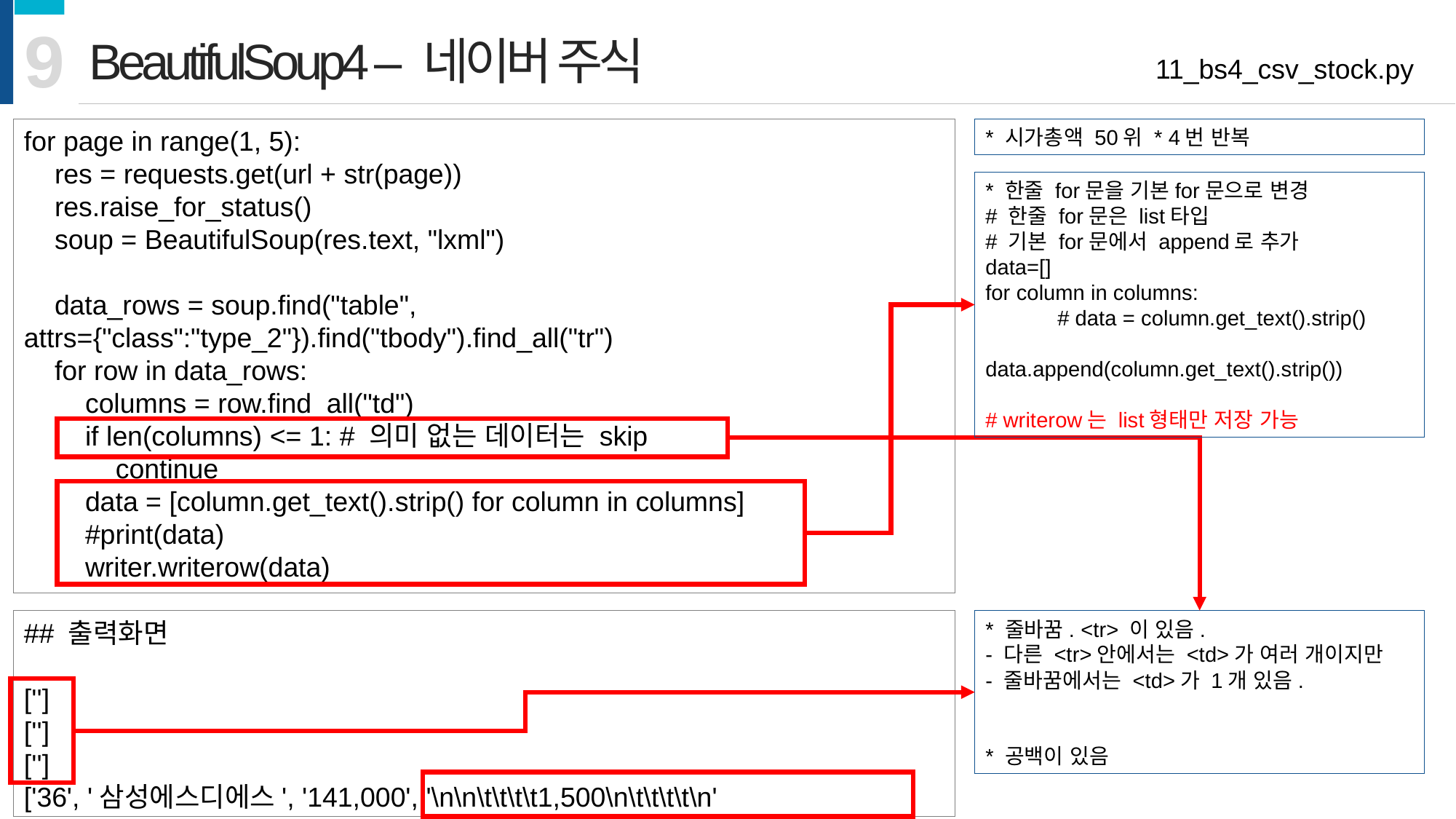

9
BeautifulSoup4 – 네이버 주식
11_bs4_csv_stock.py
* 시가총액 50위 * 4번 반복
for page in range(1, 5):
    res = requests.get(url + str(page))
    res.raise_for_status()
    soup = BeautifulSoup(res.text, "lxml")

    data_rows = soup.find("table", attrs={"class":"type_2"}).find("tbody").find_all("tr")
    for row in data_rows:
        columns = row.find_all("td")
        if len(columns) <= 1: # 의미 없는 데이터는 skip
            continue
        data = [column.get_text().strip() for column in columns]
        #print(data)
        writer.writerow(data)
* 한줄 for문을 기본for문으로 변경
# 한줄 for문은 list타입
# 기본 for문에서 append로 추가
data=[]
for column in columns:
            # data = column.get_text().strip()
            data.append(column.get_text().strip())
# writerow는 list형태만 저장 가능

## 출력화면
['']
['']
['']
['36', '삼성에스디에스', '141,000', '\n\n\t\t\t\t1,500\n\t\t\t\t\n'
* 줄바꿈. <tr> 이 있음.
- 다른 <tr>안에서는 <td>가 여러 개이지만
- 줄바꿈에서는 <td>가 1개 있음.

* 공백이 있음